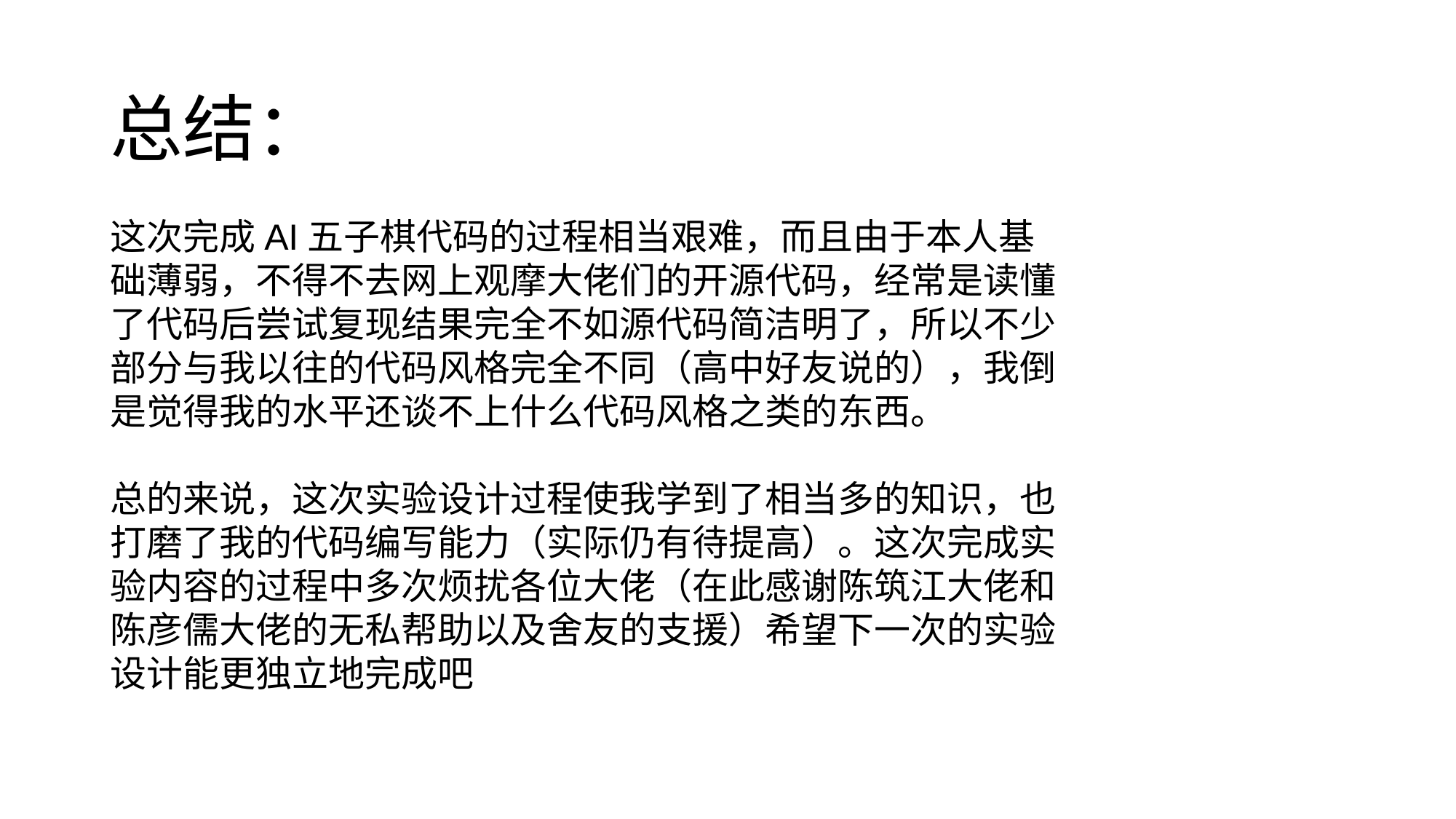

总结：

这次完成AI五子棋代码的过程相当艰难，而且由于本人基础薄弱，不得不去网上观摩大佬们的开源代码，经常是读懂了代码后尝试复现结果完全不如源代码简洁明了，所以不少部分与我以往的代码风格完全不同（高中好友说的），我倒是觉得我的水平还谈不上什么代码风格之类的东西。

总的来说，这次实验设计过程使我学到了相当多的知识，也打磨了我的代码编写能力（实际仍有待提高）。这次完成实验内容的过程中多次烦扰各位大佬（在此感谢陈筑江大佬和陈彦儒大佬的无私帮助以及舍友的支援）希望下一次的实验设计能更独立地完成吧